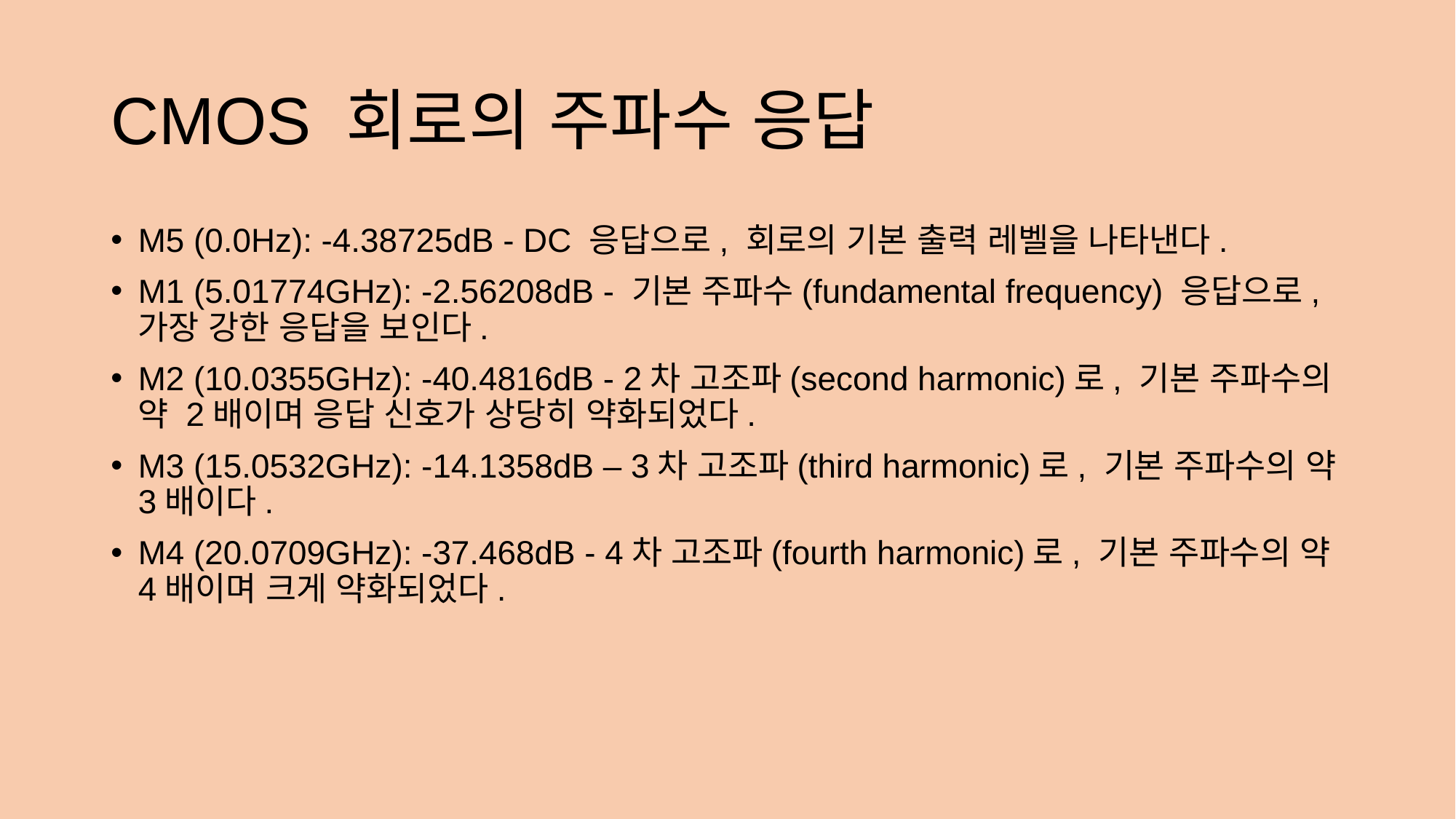

# CMOS 회로의 주파수 응답
M5 (0.0Hz): -4.38725dB - DC 응답으로, 회로의 기본 출력 레벨을 나타낸다.
M1 (5.01774GHz): -2.56208dB - 기본 주파수(fundamental frequency) 응답으로, 가장 강한 응답을 보인다.
M2 (10.0355GHz): -40.4816dB - 2차 고조파(second harmonic)로, 기본 주파수의 약 2배이며 응답 신호가 상당히 약화되었다.
M3 (15.0532GHz): -14.1358dB – 3차 고조파(third harmonic)로, 기본 주파수의 약 3배이다.
M4 (20.0709GHz): -37.468dB - 4차 고조파(fourth harmonic)로, 기본 주파수의 약 4배이며 크게 약화되었다.